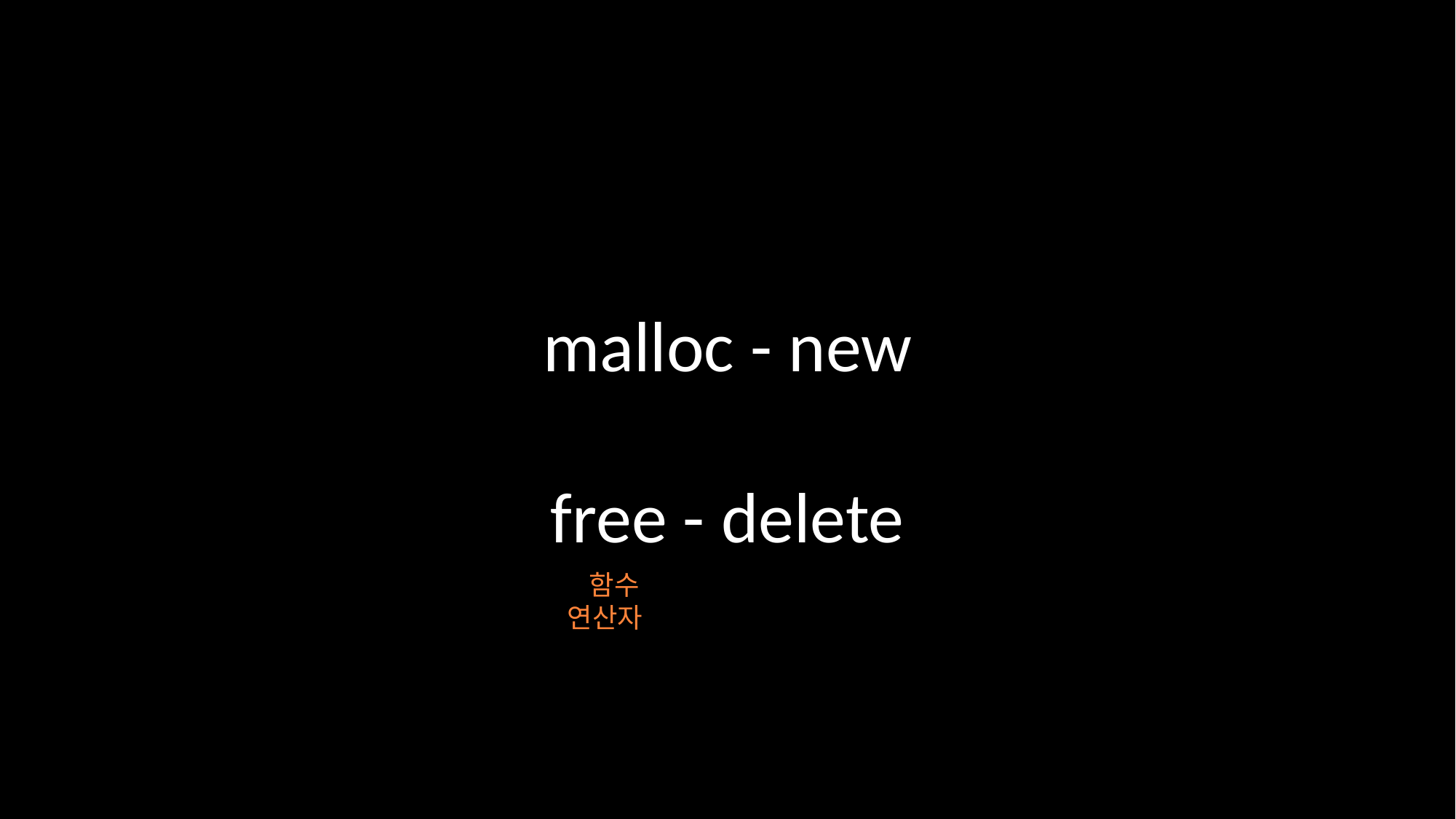

malloc - new

free - delete
  함수                       연산자